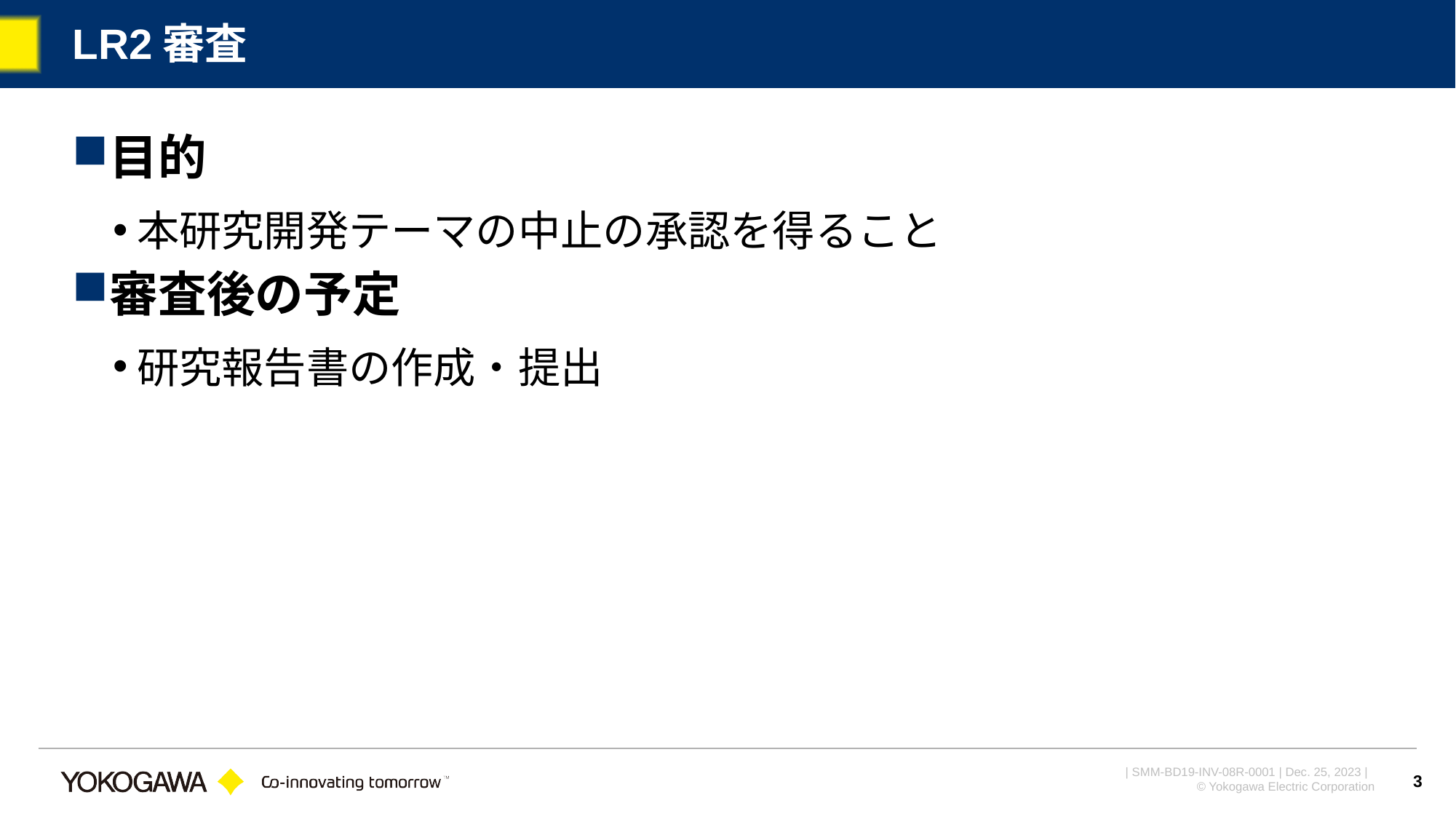

# LR2審査
目的
本研究開発テーマの中止の承認を得ること
審査後の予定
研究報告書の作成・提出
3